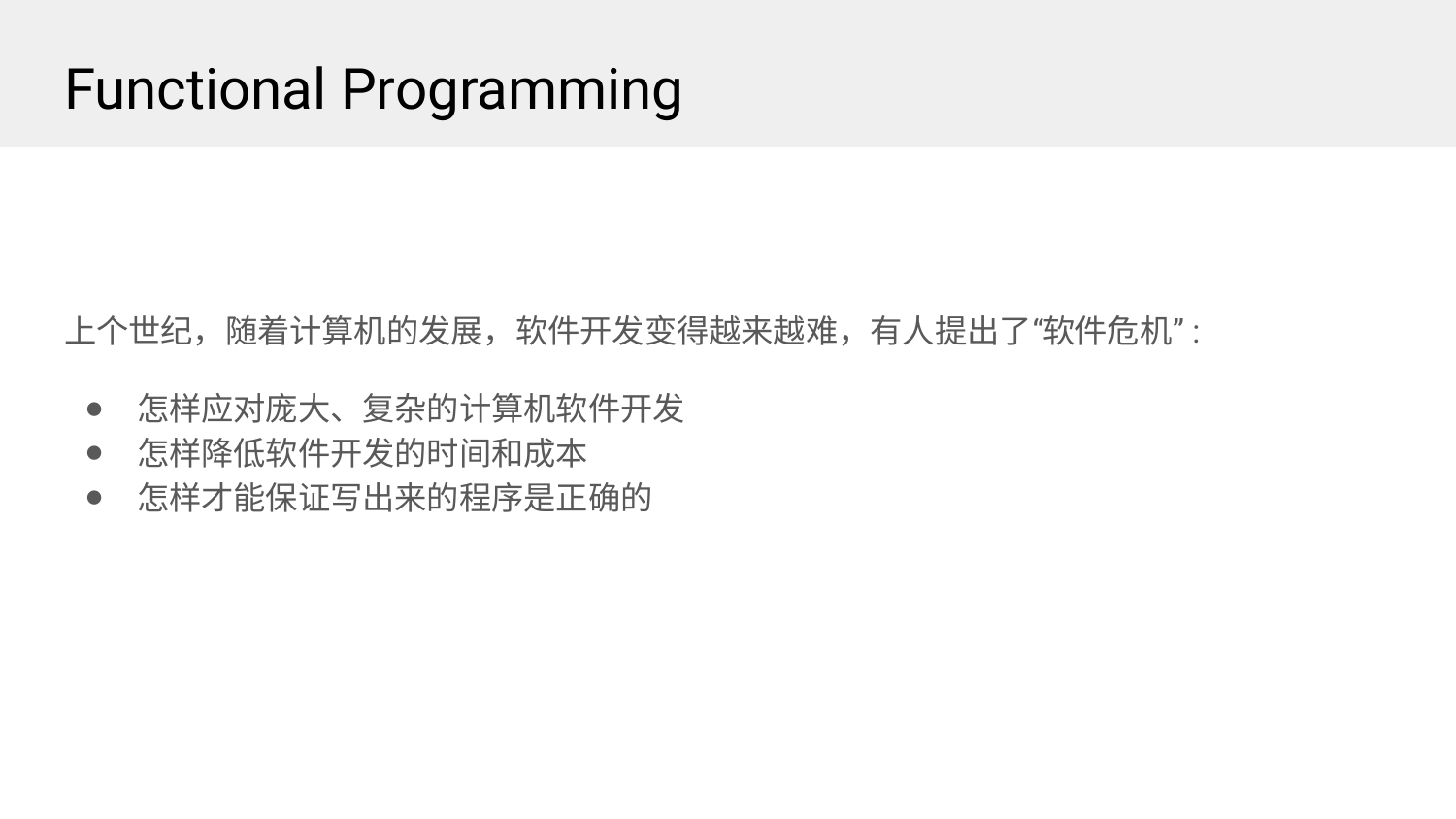

# Functional Programming

上个世纪，随着计算机的发展，软件开发变得越来越难，有人提出了“软件危机”:
怎样应对庞大、复杂的计算机软件开发
怎样降低软件开发的时间和成本
怎样才能保证写出来的程序是正确的